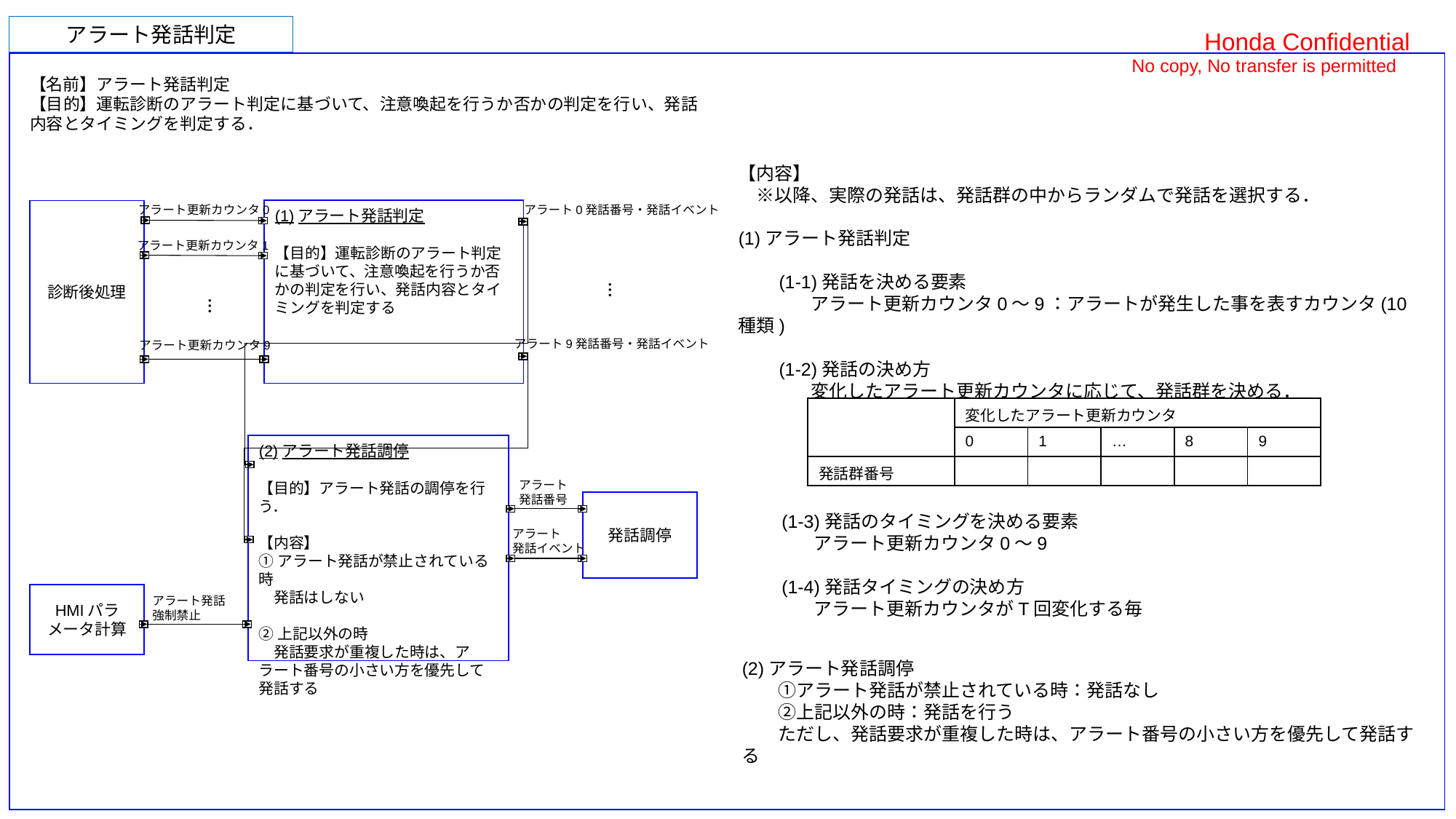

アラート発話判定

【名前】アラート発話判定
【目的】運転診断のアラート判定に基づいて、注意喚起を行うか否かの判定を行い、発話内容とタイミングを判定する．
【内容】
　※以降、実際の発話は、発話群の中からランダムで発話を選択する．

(1)アラート発話判定

　　(1-1)発話を決める要素
　　　　アラート更新カウンタ0～9：アラートが発生した事を表すカウンタ(10種類)

　　(1-2)発話の決め方
　　　　変化したアラート更新カウンタに応じて、発話群を決める．
(1)アラート発話判定

【目的】運転診断のアラート判定に基づいて、注意喚起を行うか否かの判定を行い、発話内容とタイミングを判定する．
診断後処理
アラート更新カウンタ0
アラート0発話番号・発話イベント

アラート更新カウンタ1

…
…
アラート9発話番号・発話イベント
アラート更新カウンタ9

|  | 変化したアラート更新カウンタ |  |  |  |  |
| --- | --- | --- | --- | --- | --- |
|  | 0 | 1 | … | 8 | 9 |
| 発話群番号 |  |  |  |  |  |
(2)アラート発話調停

【目的】アラート発話の調停を行う．

【内容】
①アラート発話が禁止されている時
　発話はしない

②上記以外の時
　発話要求が重複した時は、アラート番号の小さい方を優先して発話する

アラート
発話番号
発話調停

　　(1-3)発話のタイミングを決める要素
　　　　アラート更新カウンタ0～9

　　(1-4)発話タイミングの決め方
　　　　アラート更新カウンタがT回変化する毎
アラート
発話イベント

HMIパラメータ計算
アラート発話
強制禁止

(2)アラート発話調停
　　①アラート発話が禁止されている時：発話なし
　　②上記以外の時：発話を行う
　　ただし、発話要求が重複した時は、アラート番号の小さい方を優先して発話する